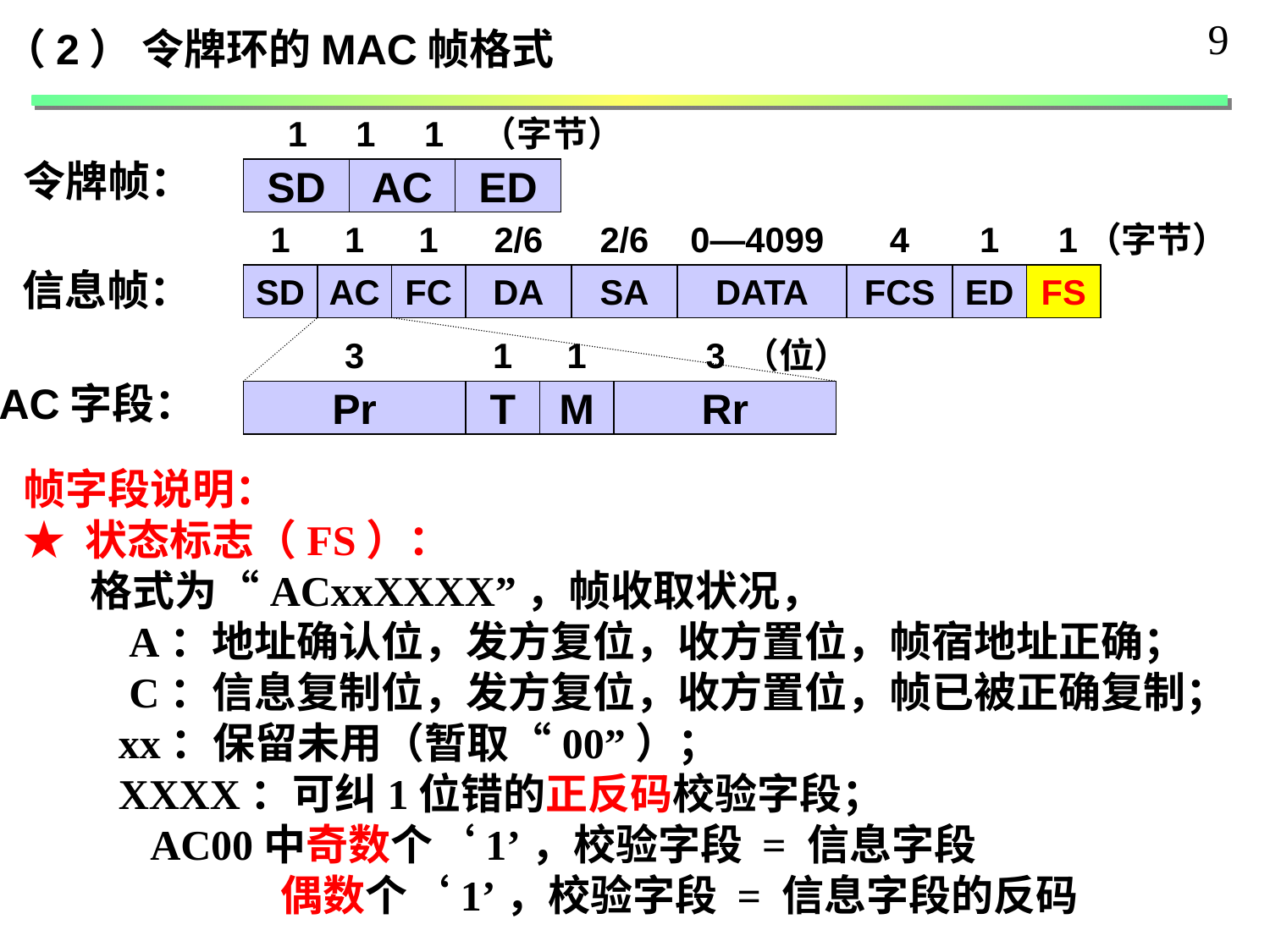

9
（2） 令牌环的MAC帧格式

1     1     1   （字节）
令牌帧：
SD
AC
ED
1
1
1
2/6
2/6
0—4099
4
1
1（字节）
信息帧：
SD
AC
FC
DA
SA
DATA
FCS
ED
FS

3
1
1
Pr
T
M
Rr
3 （位）
AC字段：
帧字段说明：
★ 状态标志（FS）：
      格式为“ACxxXXXX”，帧收取状况，
          A：地址确认位，发方复位，收方置位，帧宿地址正确；
          C：信息复制位，发方复位，收方置位，帧已被正确复制；
         xx：保留未用（暂取“00”）；
         XXXX：可纠1位错的正反码校验字段；
            AC00中奇数个‘1’，校验字段 = 信息字段
                          偶数个‘1’，校验字段 = 信息字段的反码